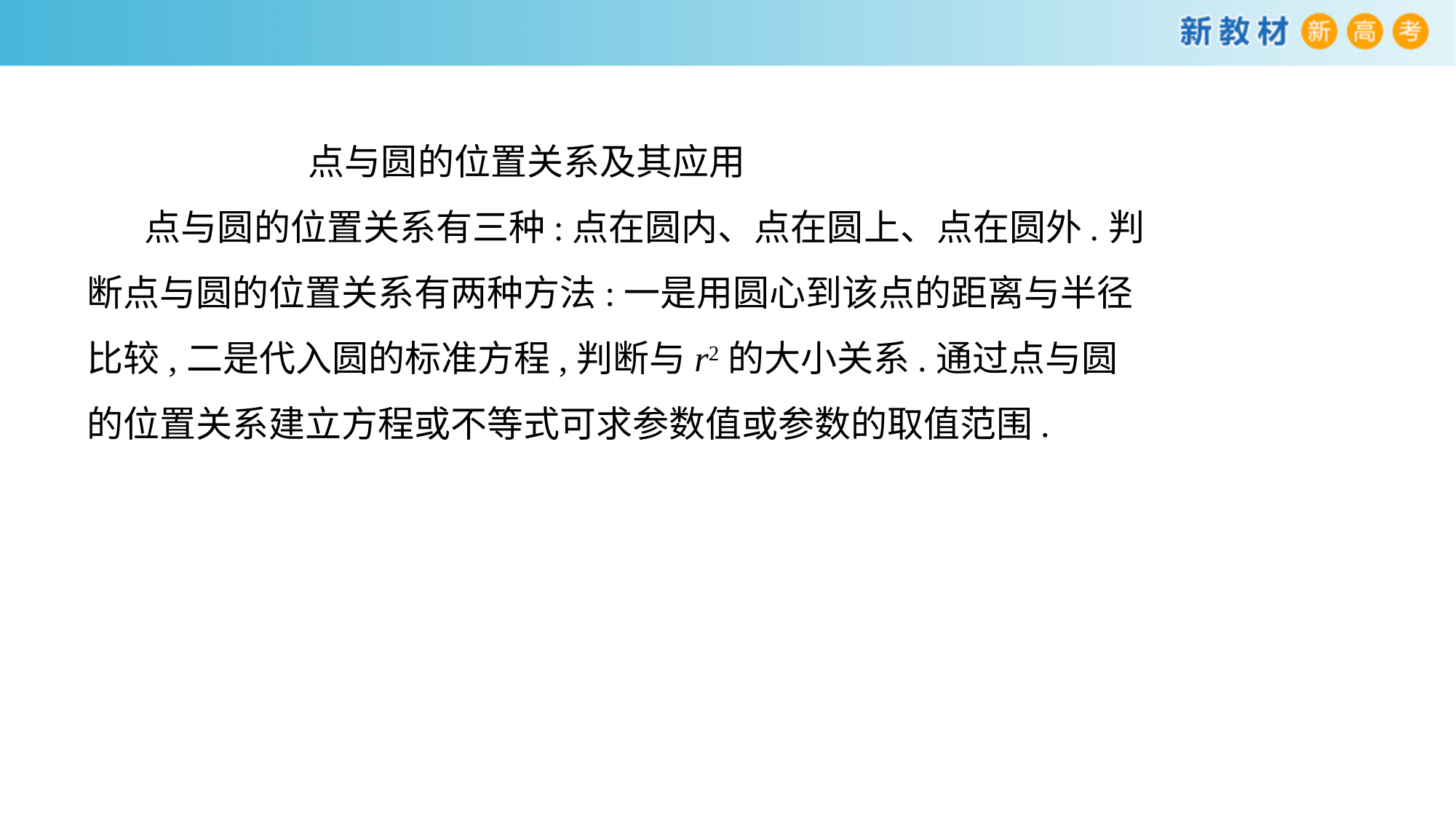

点与圆的位置关系及其应用
      点与圆的位置关系有三种:点在圆内、点在圆上、点在圆外.判断点与圆的位置关系有两种方法:一是用圆心到该点的距离与半径比较,二是代入圆的标准方程,判断与r2的大小关系.通过点与圆的位置关系建立方程或不等式可求参数值或参数的取值范围.